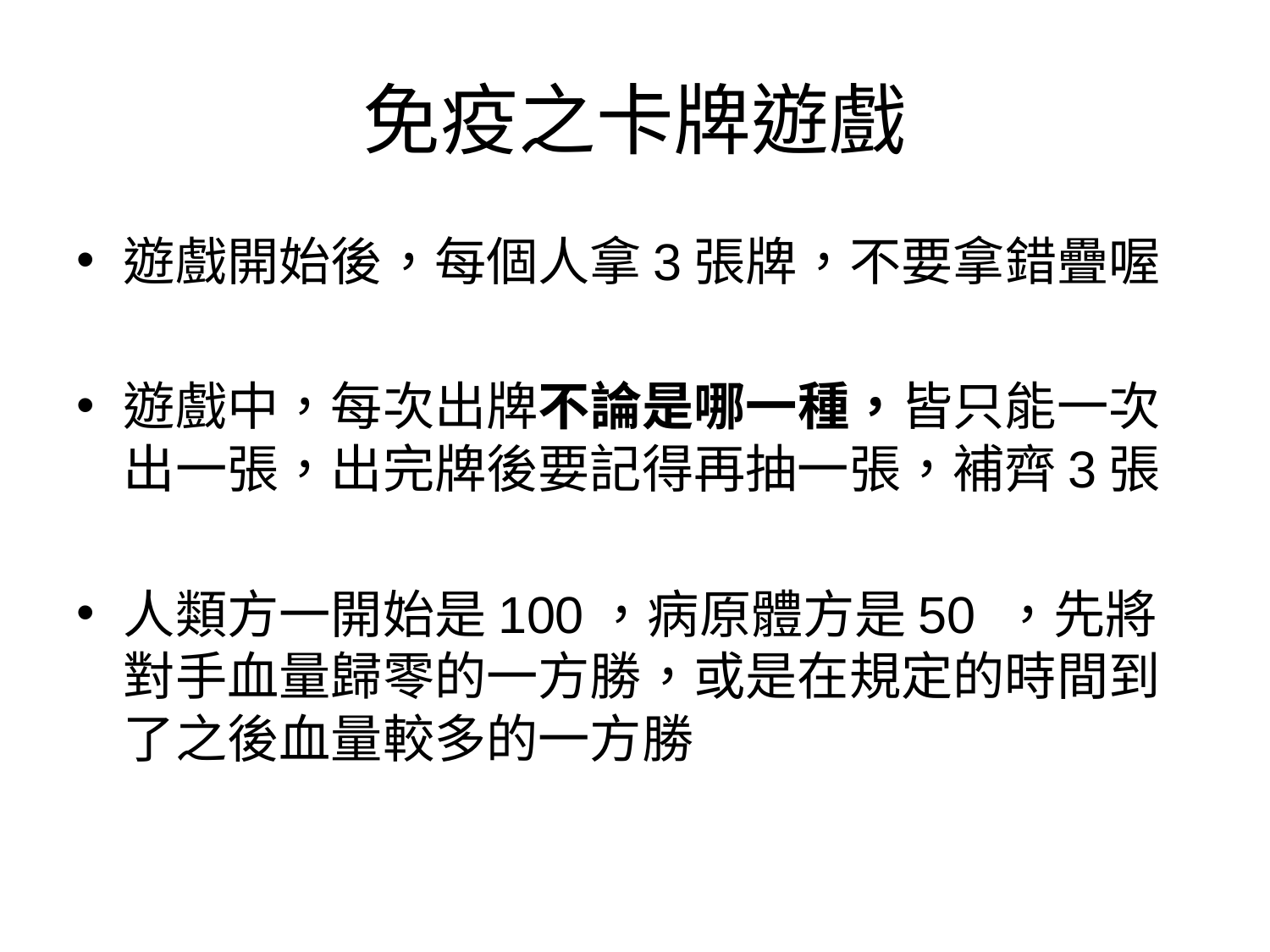

# 免疫之卡牌遊戲
遊戲開始後，每個人拿3張牌，不要拿錯疊喔

遊戲中，每次出牌不論是哪一種，皆只能一次出一張，出完牌後要記得再抽一張，補齊3張

人類方一開始是100，病原體方是50 ，先將對手血量歸零的一方勝，或是在規定的時間到了之後血量較多的一方勝